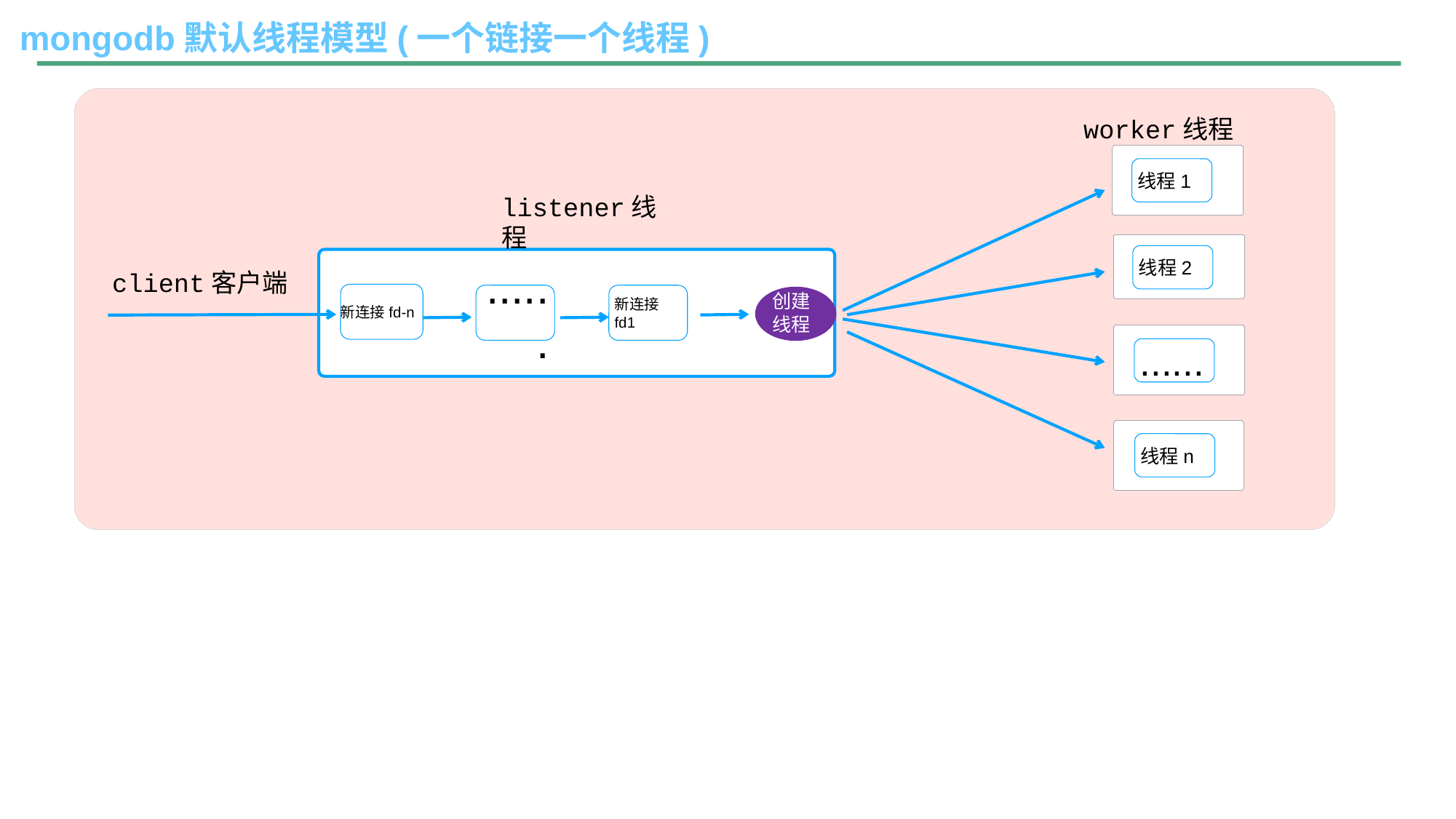

mongodb默认线程模型(一个链接一个线程)

worker线程

线程1
listener线程

线程2

client客户端
......

新连接fd-n
创建线程

新连接fd1

......

线程n